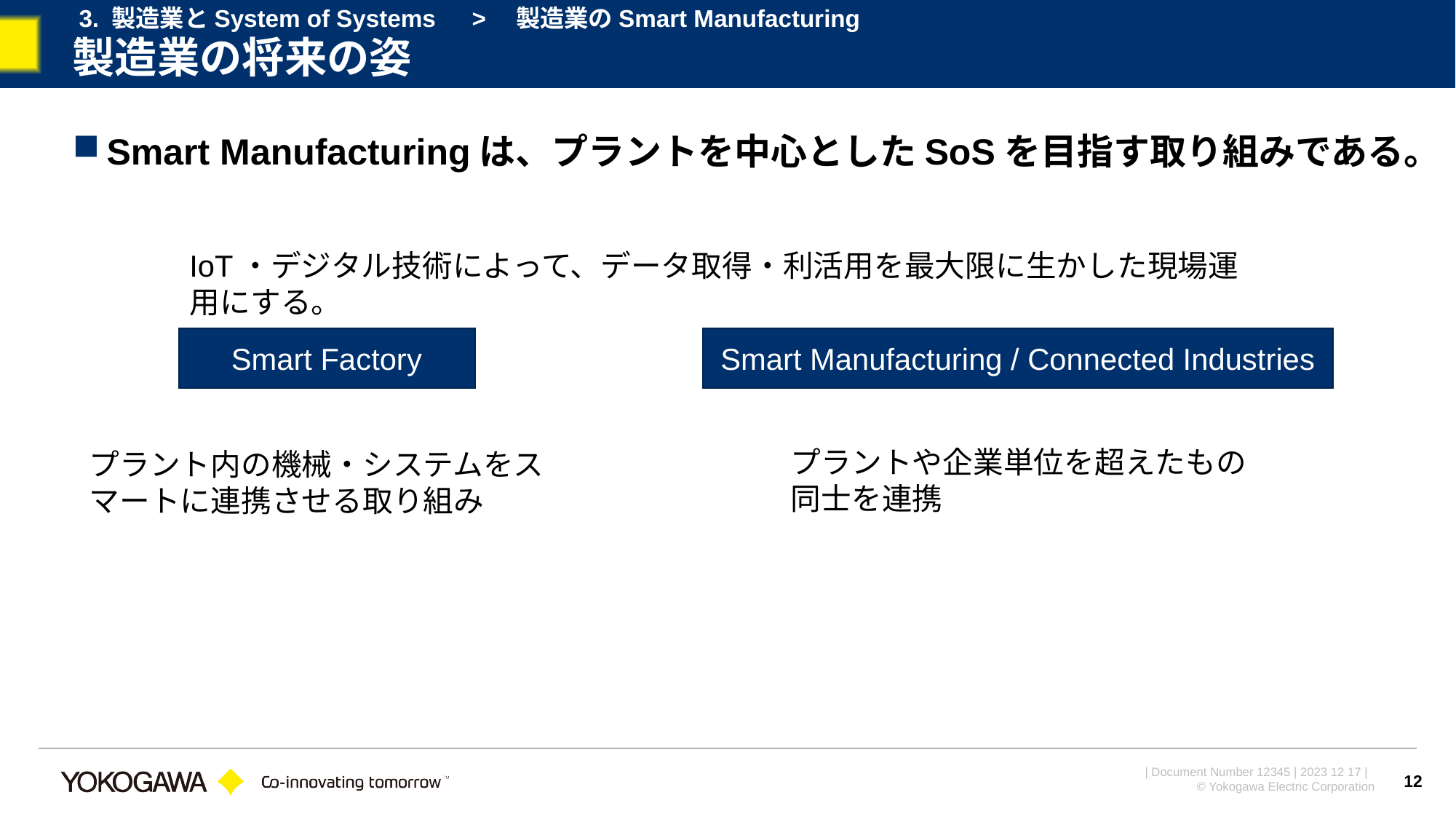

3. 製造業とSystem of Systems　>　製造業のSmart Manufacturing
製造業の将来の姿
Smart Manufacturingは、プラントを中心としたSoSを目指す取り組みである。
IoT・デジタル技術によって、データ取得・利活用を最大限に生かした現場運用にする。
Smart Factory
Smart Manufacturing / Connected Industries
プラントや企業単位を超えたもの同士を連携
プラント内の機械・システムをスマートに連携させる取り組み
12